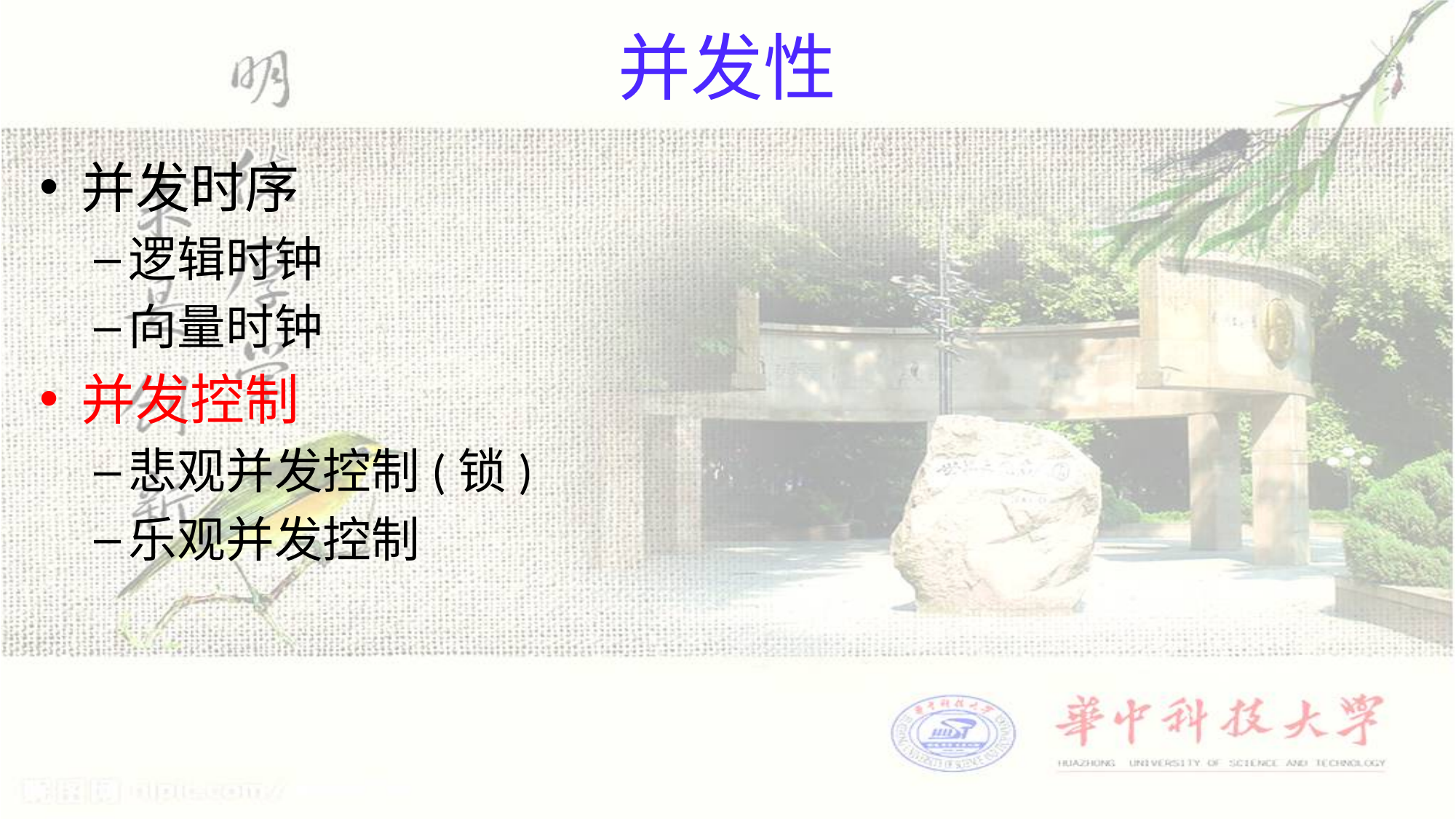

# 并发性
并发时序
逻辑时钟
向量时钟
并发控制
悲观并发控制(锁)
乐观并发控制